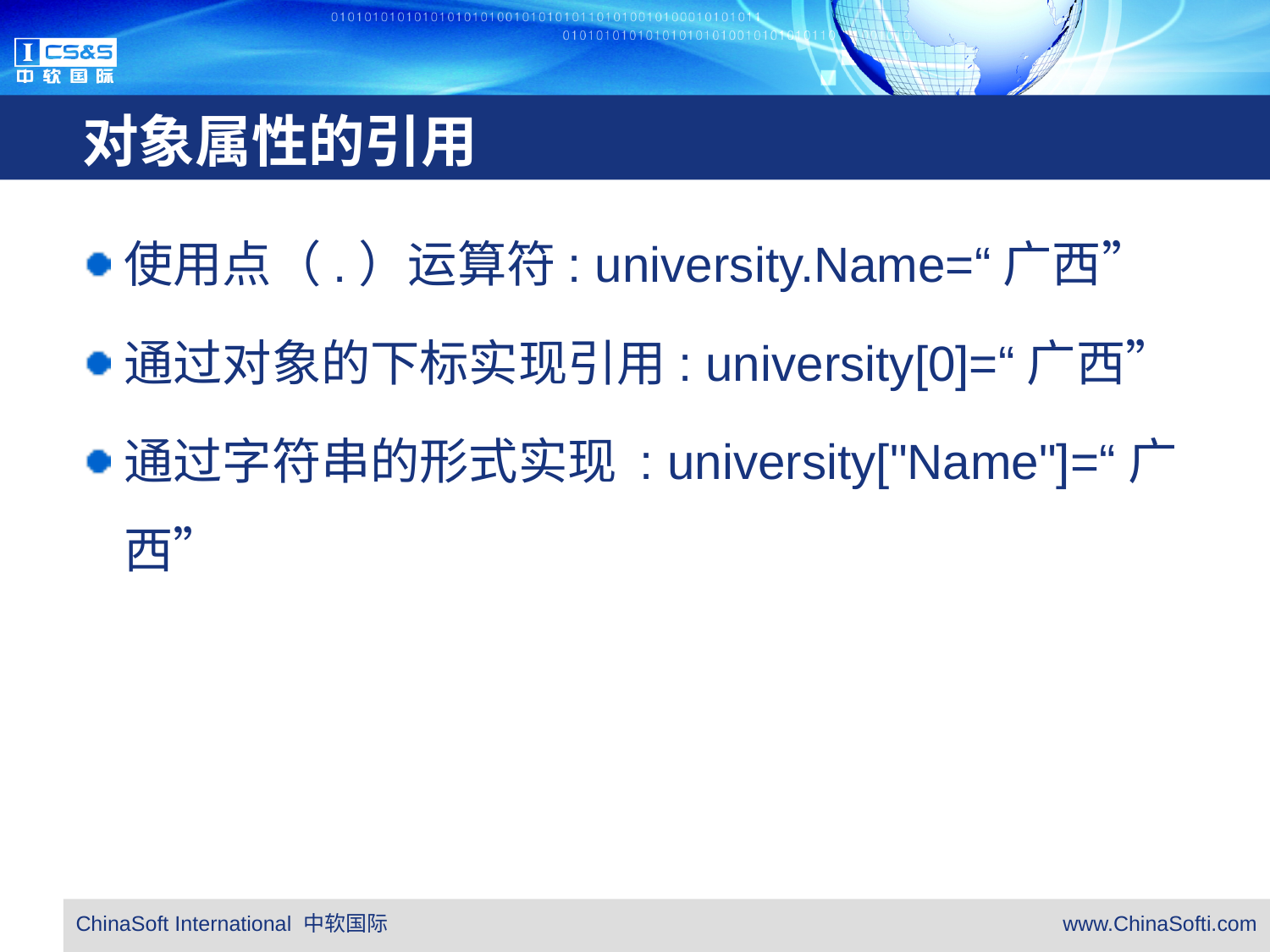

# 对象属性的引用
使用点（.）运算符: university.Name=“广西”
通过对象的下标实现引用: university[0]=“广西”
通过字符串的形式实现 : university["Name"]=“广西”